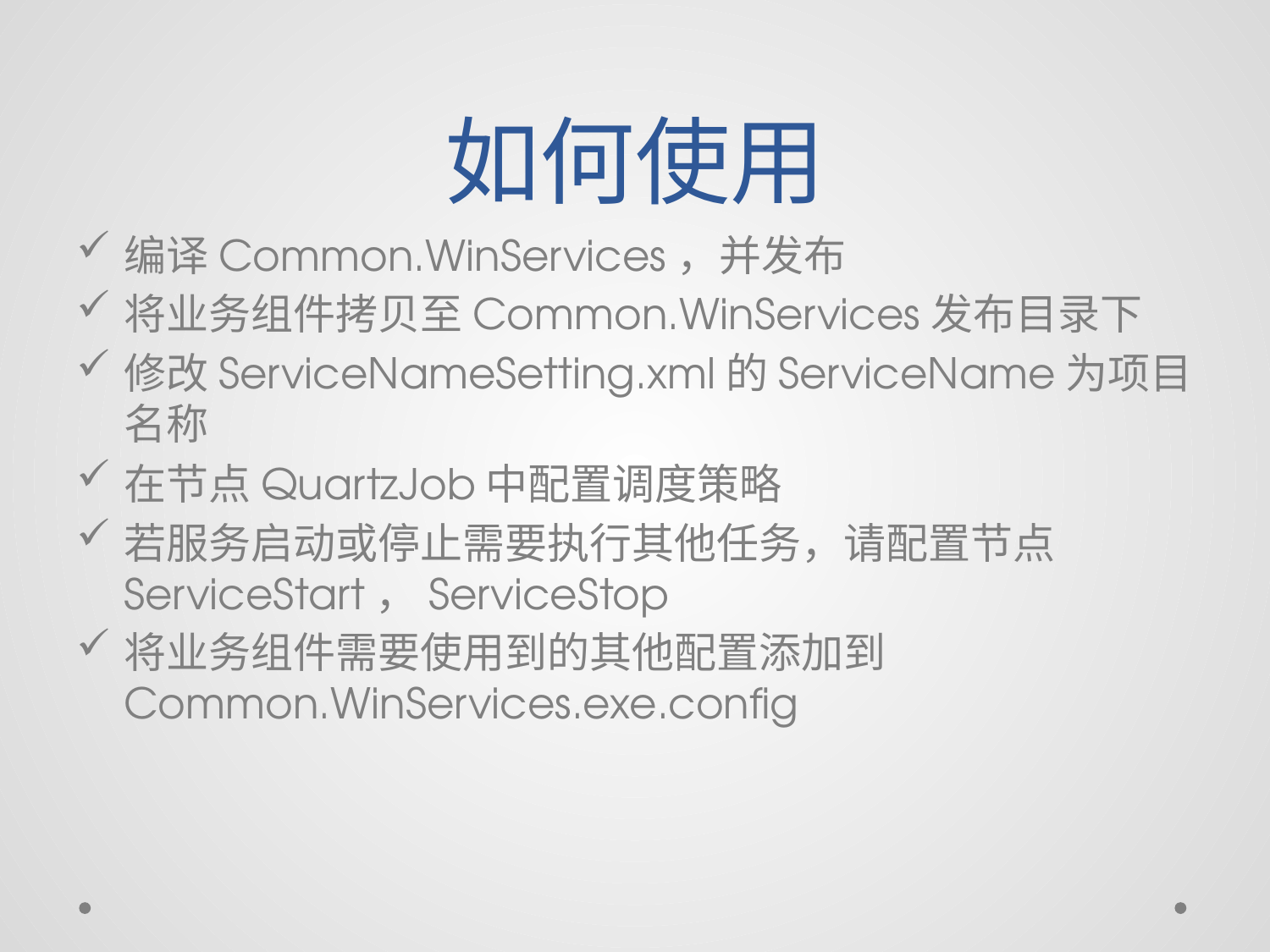

# 如何使用
编译Common.WinServices，并发布
将业务组件拷贝至Common.WinServices发布目录下
修改ServiceNameSetting.xml的ServiceName为项目名称
在节点QuartzJob中配置调度策略
若服务启动或停止需要执行其他任务，请配置节点ServiceStart，ServiceStop
将业务组件需要使用到的其他配置添加到Common.WinServices.exe.config